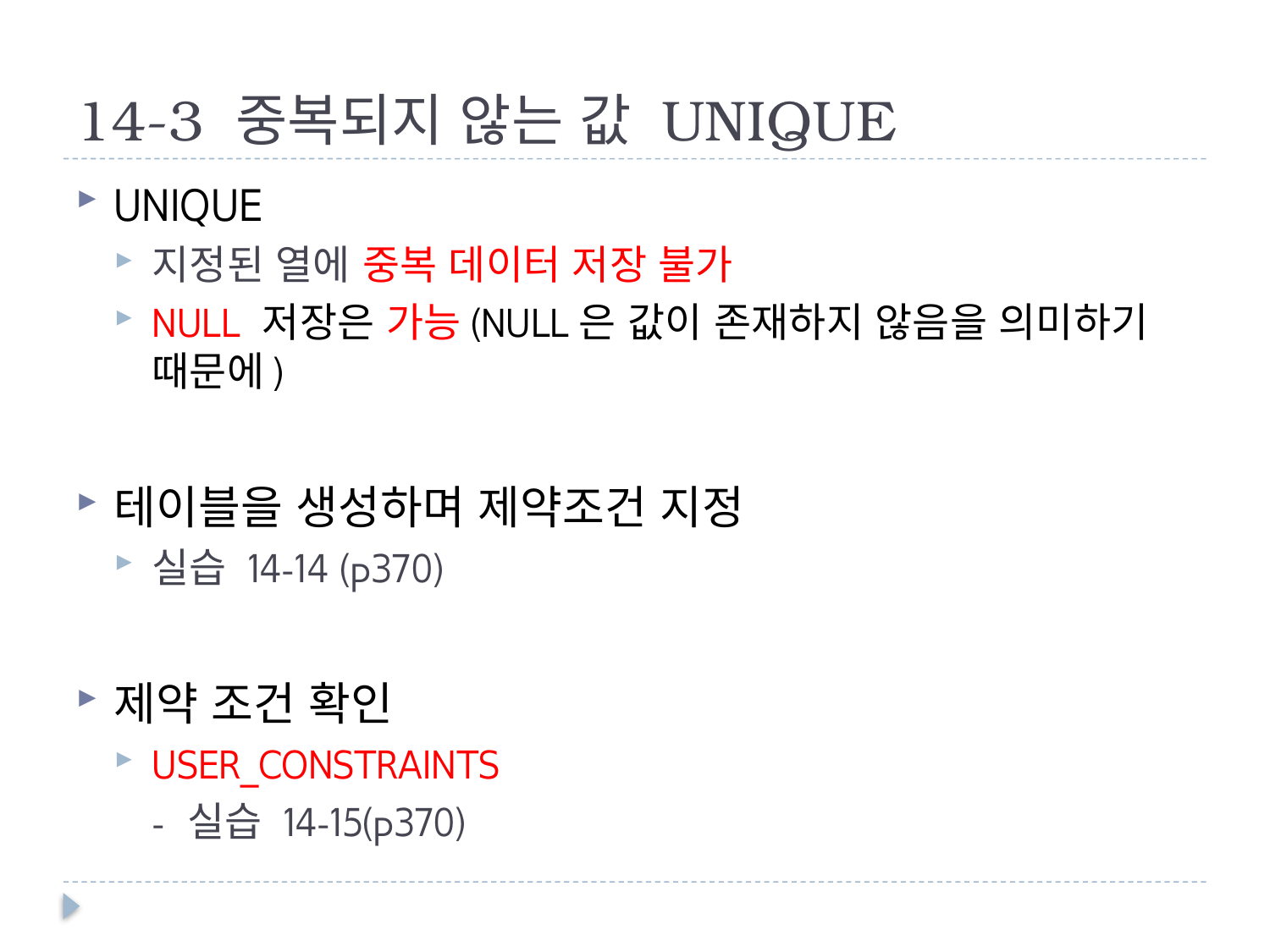

# 14-3 중복되지 않는 값 UNIQUE
UNIQUE
지정된 열에 중복 데이터 저장 불가
NULL 저장은 가능(NULL은 값이 존재하지 않음을 의미하기 때문에)

테이블을 생성하며 제약조건 지정
실습 14-14 (p370)

제약 조건 확인
USER_CONSTRAINTS
   - 실습 14-15(p370)